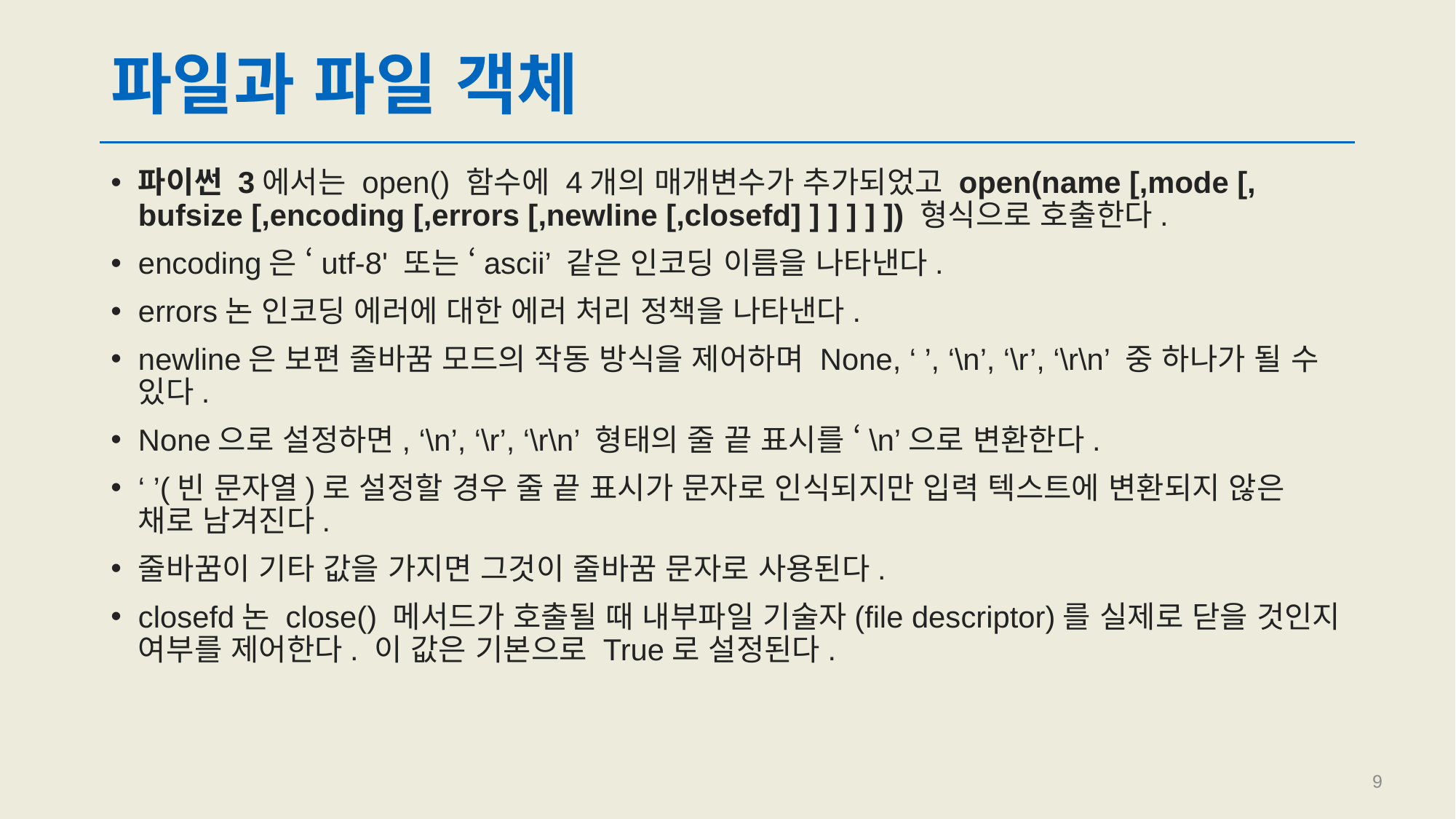

# 파일과 파일 객체
파이썬 3에서는 open() 함수에 4개의 매개변수가 추가되었고 open(name [,mode [, bufsize [,encoding [,errors [,newline [,closefd] ] ] ] ] ]) 형식으로 호출한다.
encoding은 ‘utf-8' 또는 ‘ascii’ 같은 인코딩 이름을 나타낸다.
errors논 인코딩 에러에 대한 에러 처리 정책을 나타낸다.
newline은 보편 줄바꿈 모드의 작동 방식을 제어하며 None, ‘ ’, ‘\n’, ‘\r’, ‘\r\n’ 중 하나가 될 수 있다.
None으로 설정하면, ‘\n’, ‘\r’, ‘\r\n’ 형태의 줄 끝 표시를 ‘\n’으로 변환한다.
‘ ’(빈 문자열)로 설정할 경우 줄 끝 표시가 문자로 인식되지만 입력 텍스트에 변환되지 않은 채로 남겨진다.
줄바꿈이 기타 값을 가지면 그것이 줄바꿈 문자로 사용된다.
closefd논 close() 메서드가 호출될 때 내부파일 기술자(file descriptor)를 실제로 닫을 것인지 여부를 제어한다. 이 값은 기본으로 True로 설정된다.
9